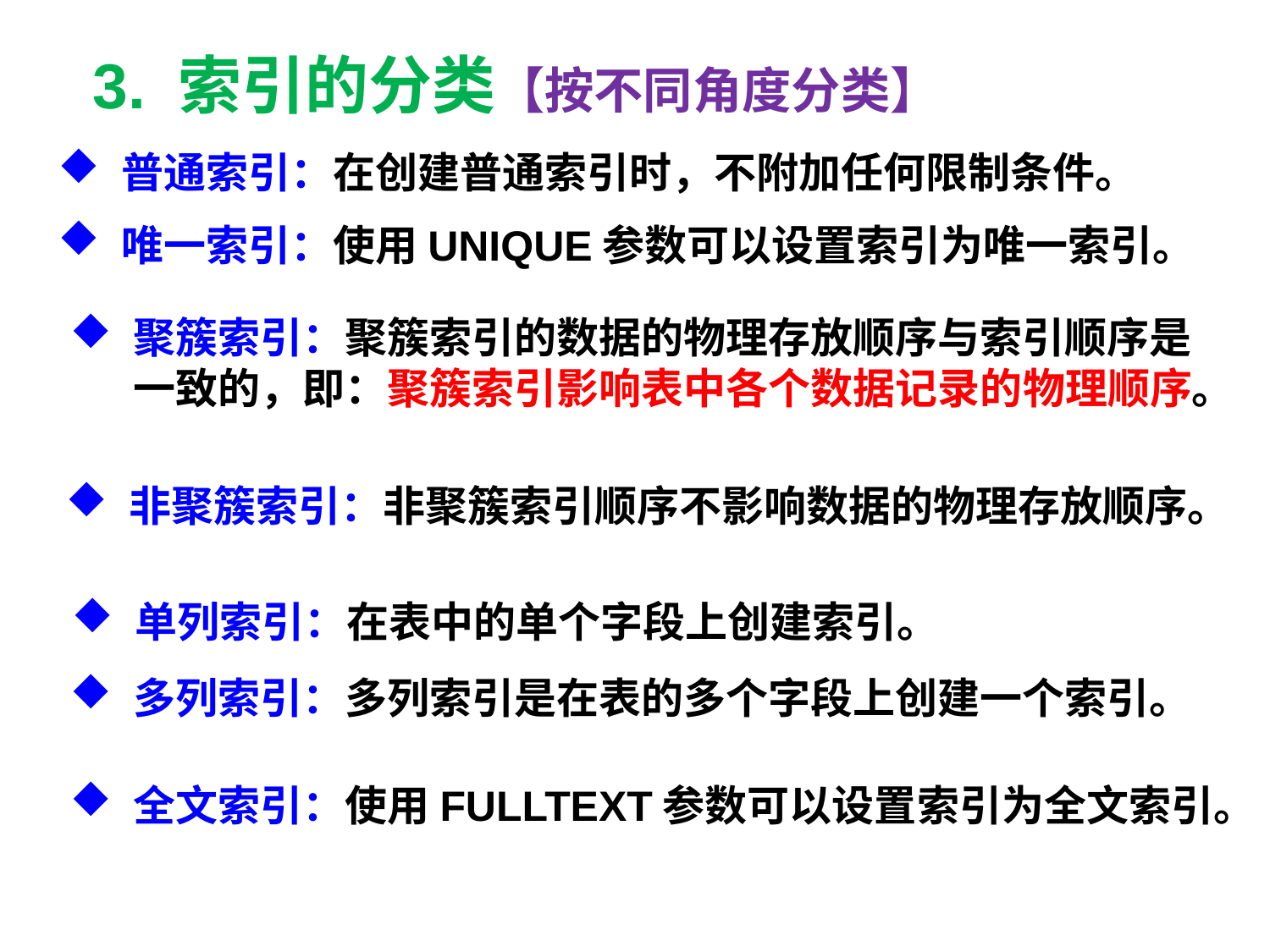

3. 索引的分类【按不同角度分类】
普通索引：在创建普通索引时，不附加任何限制条件。
唯一索引：使用UNIQUE参数可以设置索引为唯一索引。
聚簇索引：聚簇索引的数据的物理存放顺序与索引顺序是一致的，即：聚簇索引影响表中各个数据记录的物理顺序。
非聚簇索引：非聚簇索引顺序不影响数据的物理存放顺序。
单列索引：在表中的单个字段上创建索引。
多列索引：多列索引是在表的多个字段上创建一个索引。
全文索引：使用FULLTEXT参数可以设置索引为全文索引。